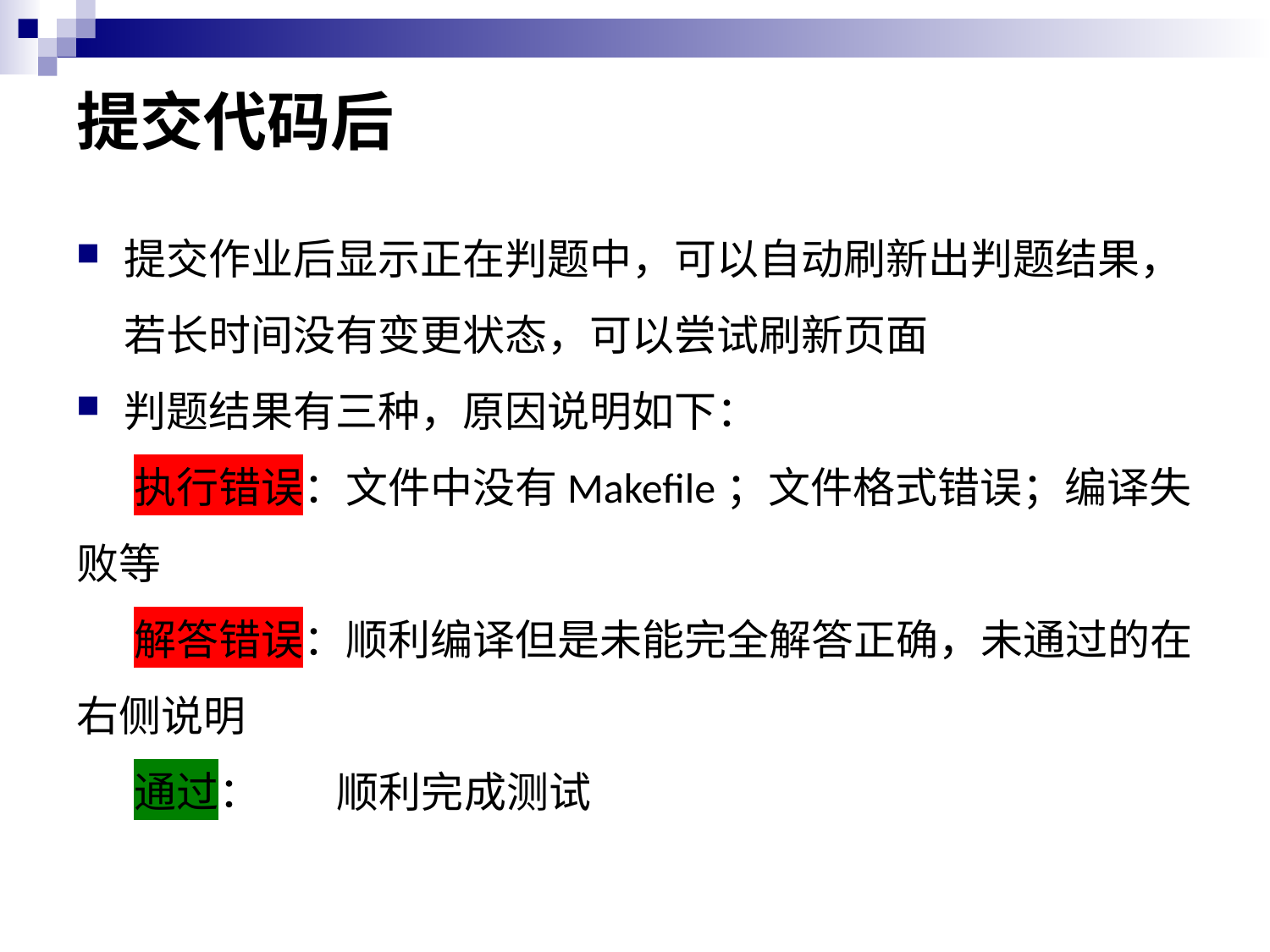

# 提交代码后
提交作业后显示正在判题中，可以自动刷新出判题结果，若长时间没有变更状态，可以尝试刷新页面
判题结果有三种，原因说明如下：
     执行错误：文件中没有Makefile；文件格式错误；编译失败等
     解答错误：顺利编译但是未能完全解答正确，未通过的在右侧说明
     通过：        顺利完成测试